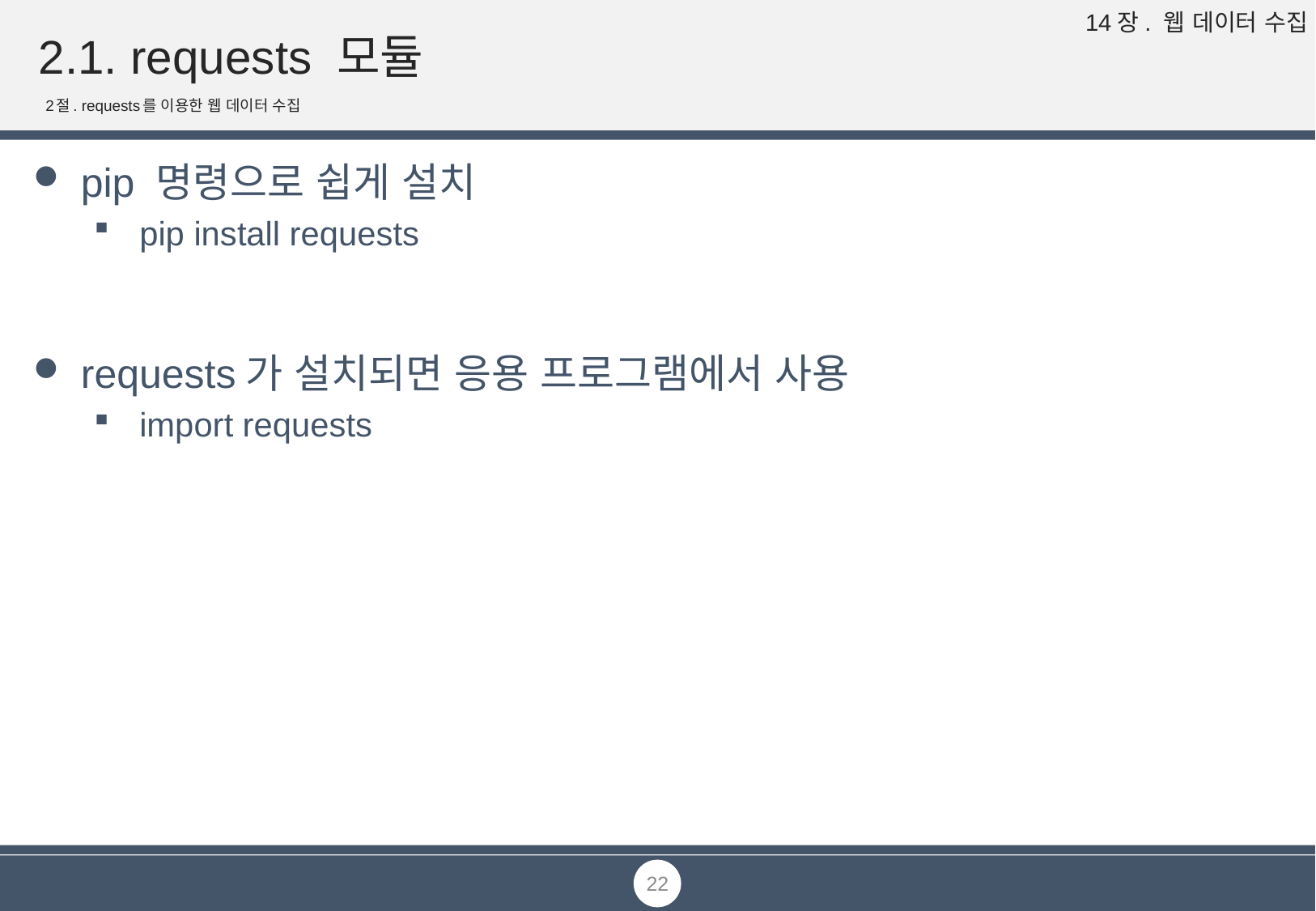

# 2.1. requests 모듈
2절. requests를 이용한 웹 데이터 수집
pip 명령으로 쉽게 설치
pip install requests

requests가 설치되면 응용 프로그램에서 사용
import requests

22